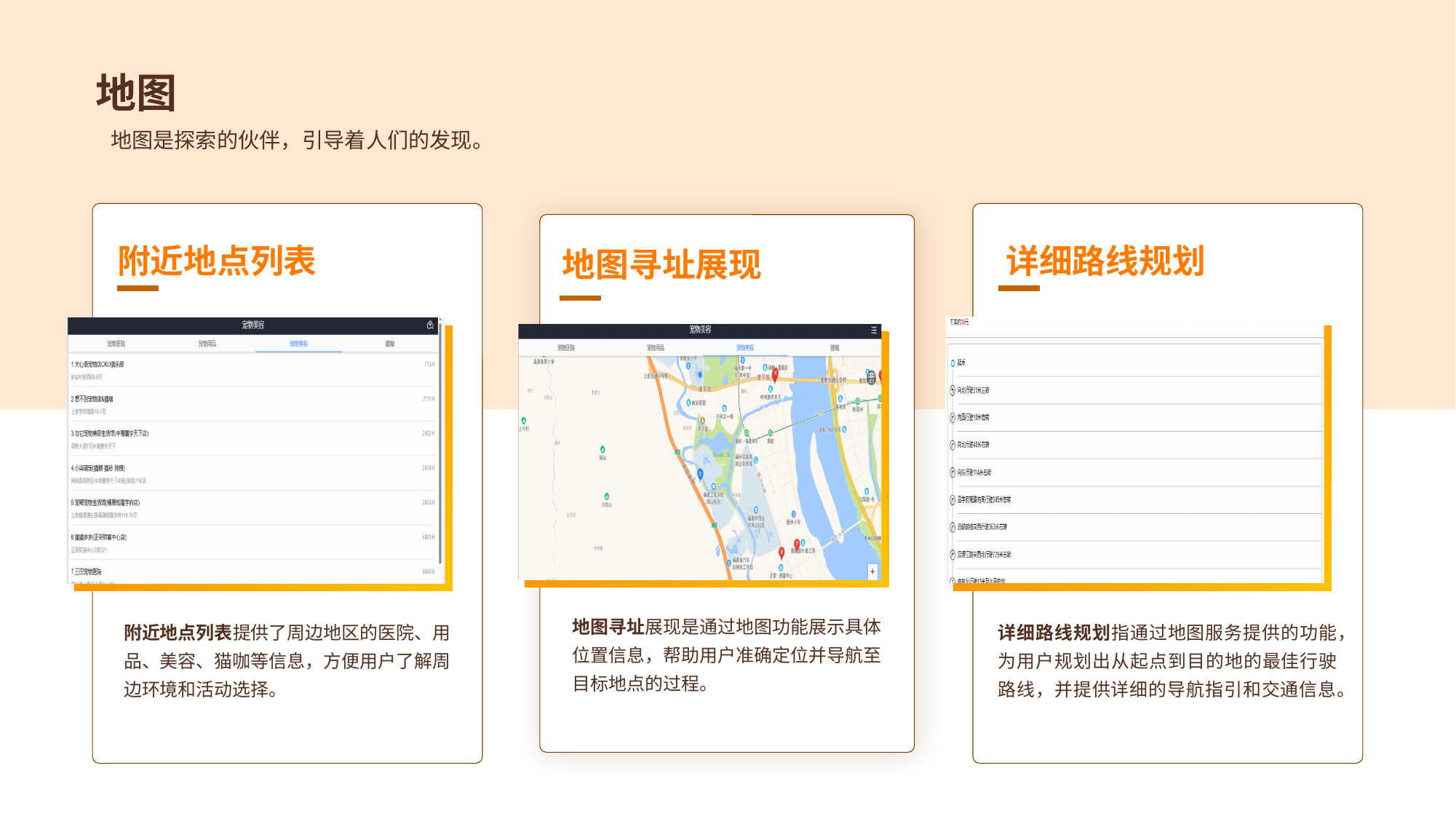

地图
 地图是探索的伙伴，引导着人们的发现。

附近地点列表
地图寻址展现
详细路线规划

地图寻址展现是通过地图功能展示具体位置信息，帮助用户准确定位并导航至目标地点的过程。
附近地点列表提供了周边地区的医院、用品、美容、猫咖等信息，方便用户了解周边环境和活动选择。
详细路线规划指通过地图服务提供的功能，为用户规划出从起点到目的地的最佳行驶路线，并提供详细的导航指引和交通信息。
宠物百科